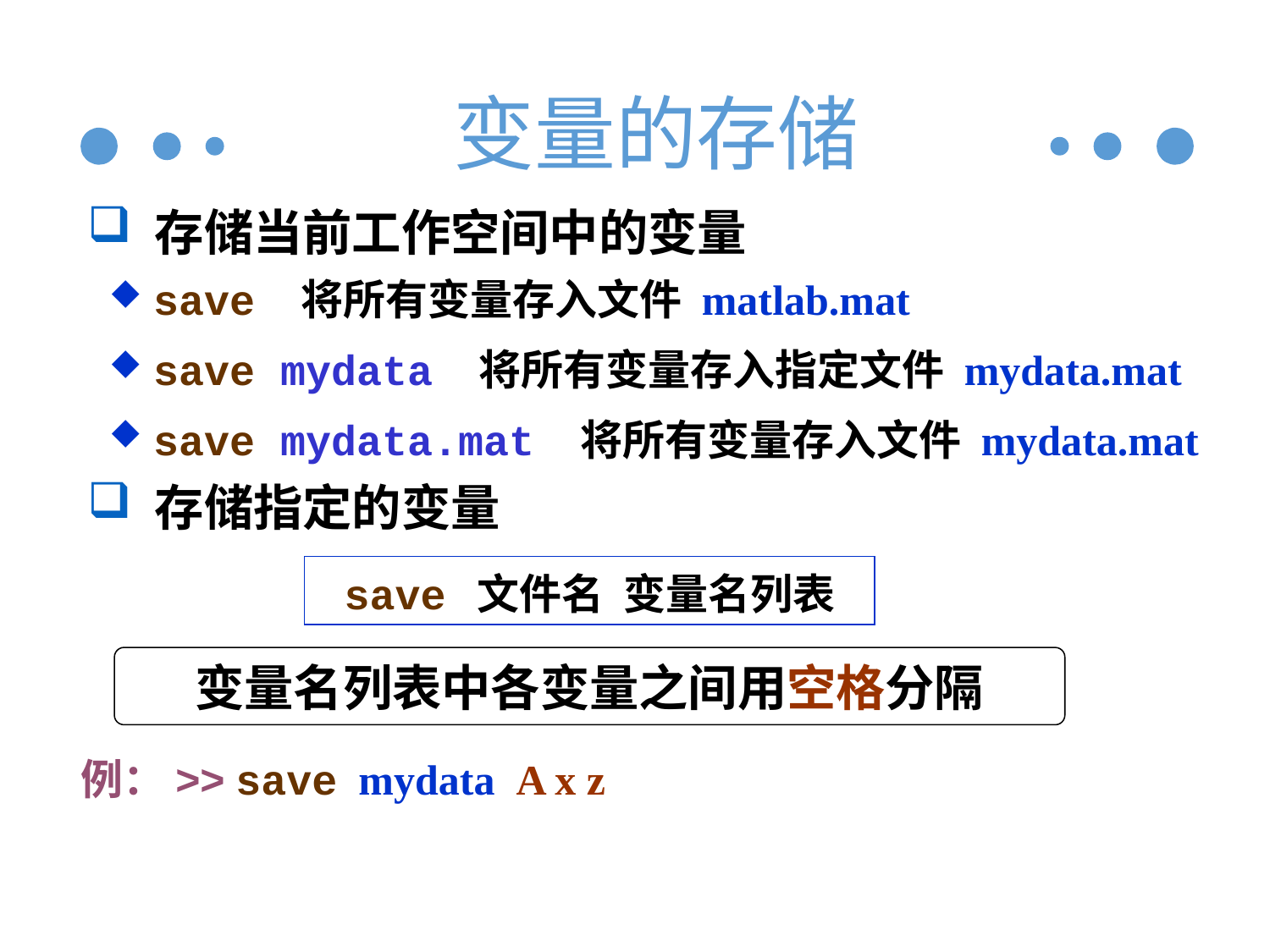

# 变量的存储
 存储当前工作空间中的变量
 save  将所有变量存入文件 matlab.mat
 save mydata  将所有变量存入指定文件 mydata.mat
 save mydata.mat  将所有变量存入文件 mydata.mat
 存储指定的变量
save  文件名  变量名列表
变量名列表中各变量之间用空格分隔
例：>> save  mydata  A x z
25